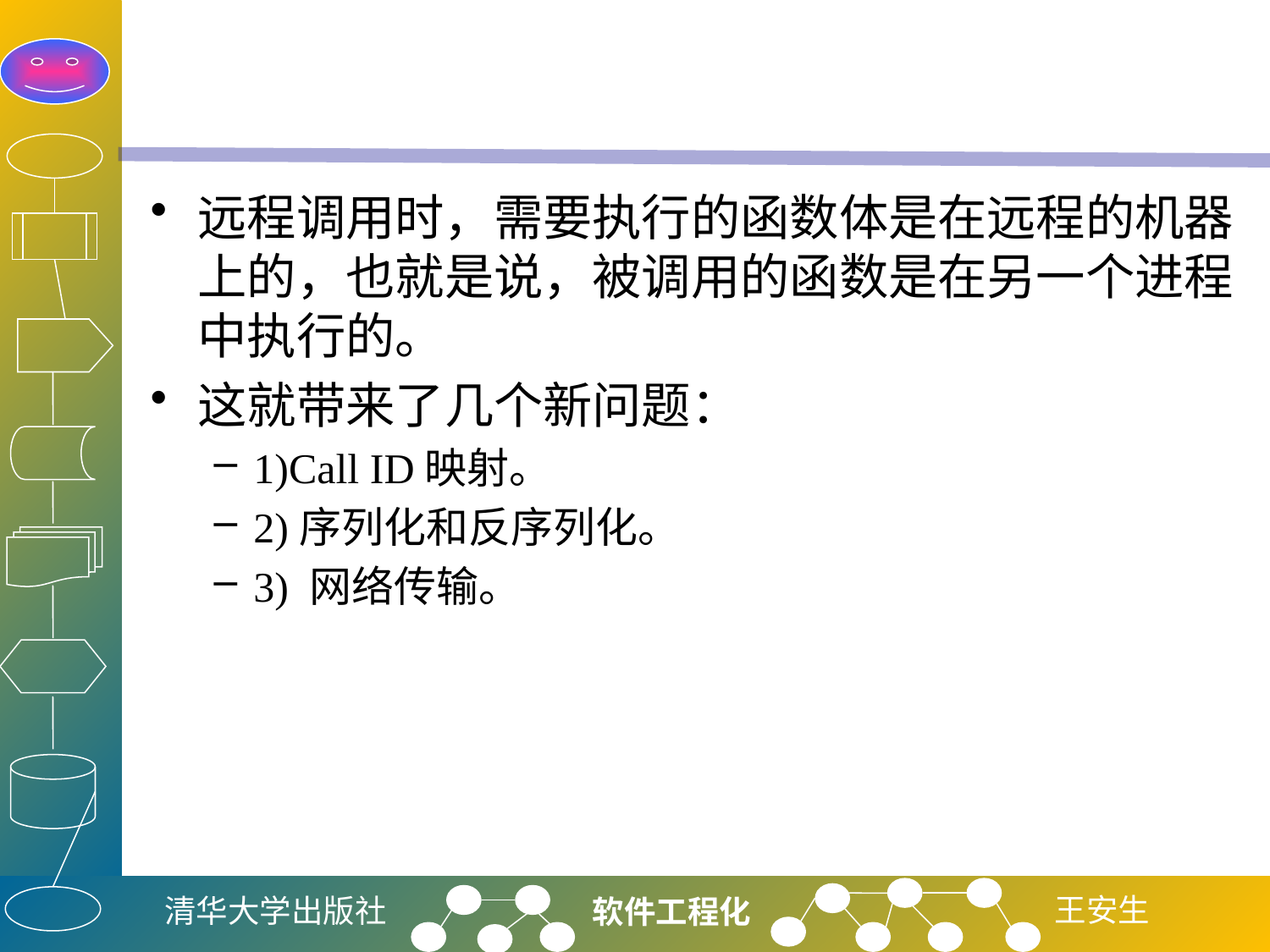

#
远程调用时，需要执行的函数体是在远程的机器上的，也就是说，被调用的函数是在另一个进程中执行的。
这就带来了几个新问题：
1)Call ID映射。
2)序列化和反序列化。
3) 网络传输。